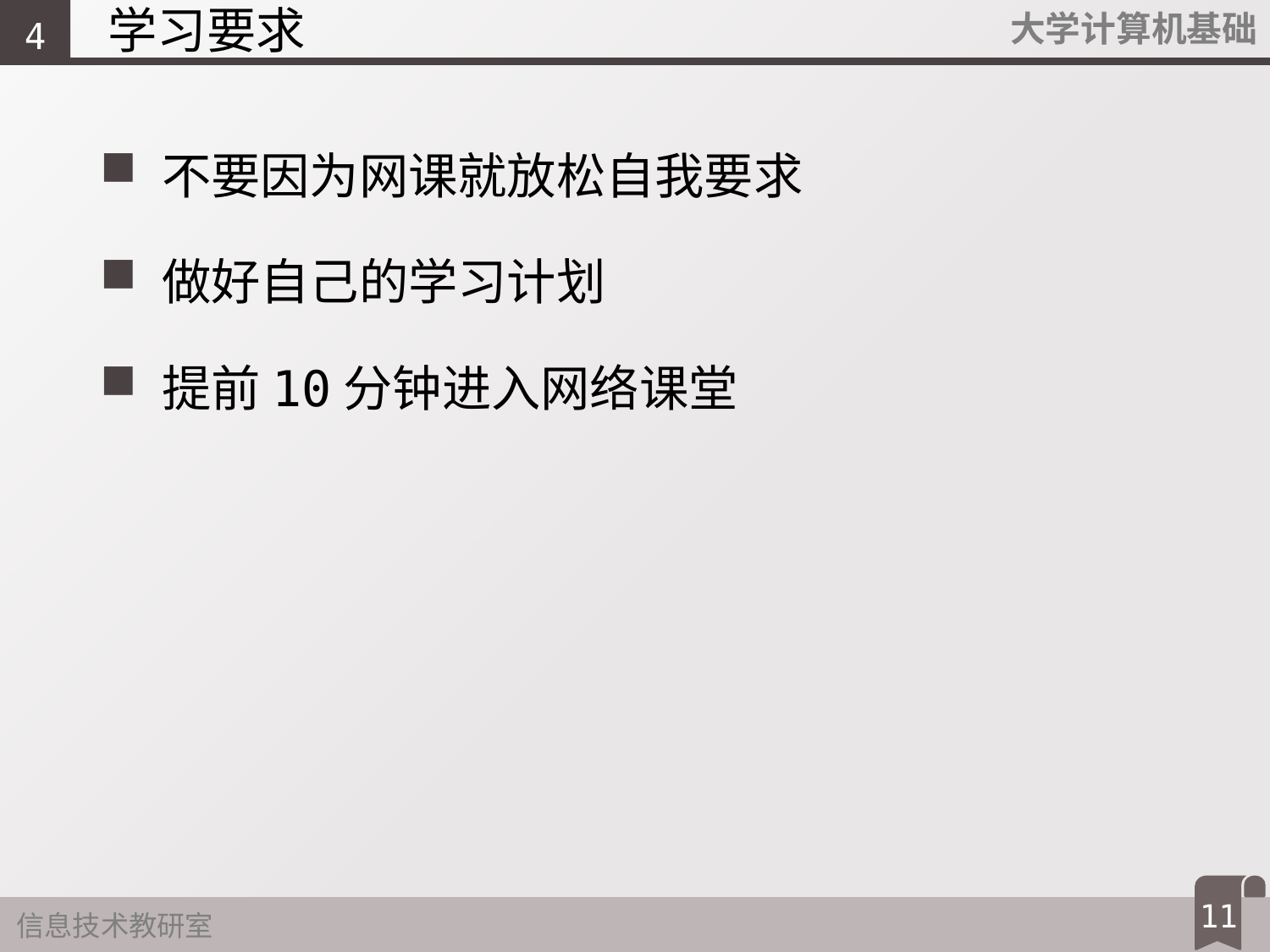

4
# 学习要求
不要因为网课就放松自我要求
做好自己的学习计划
提前10分钟进入网络课堂

11